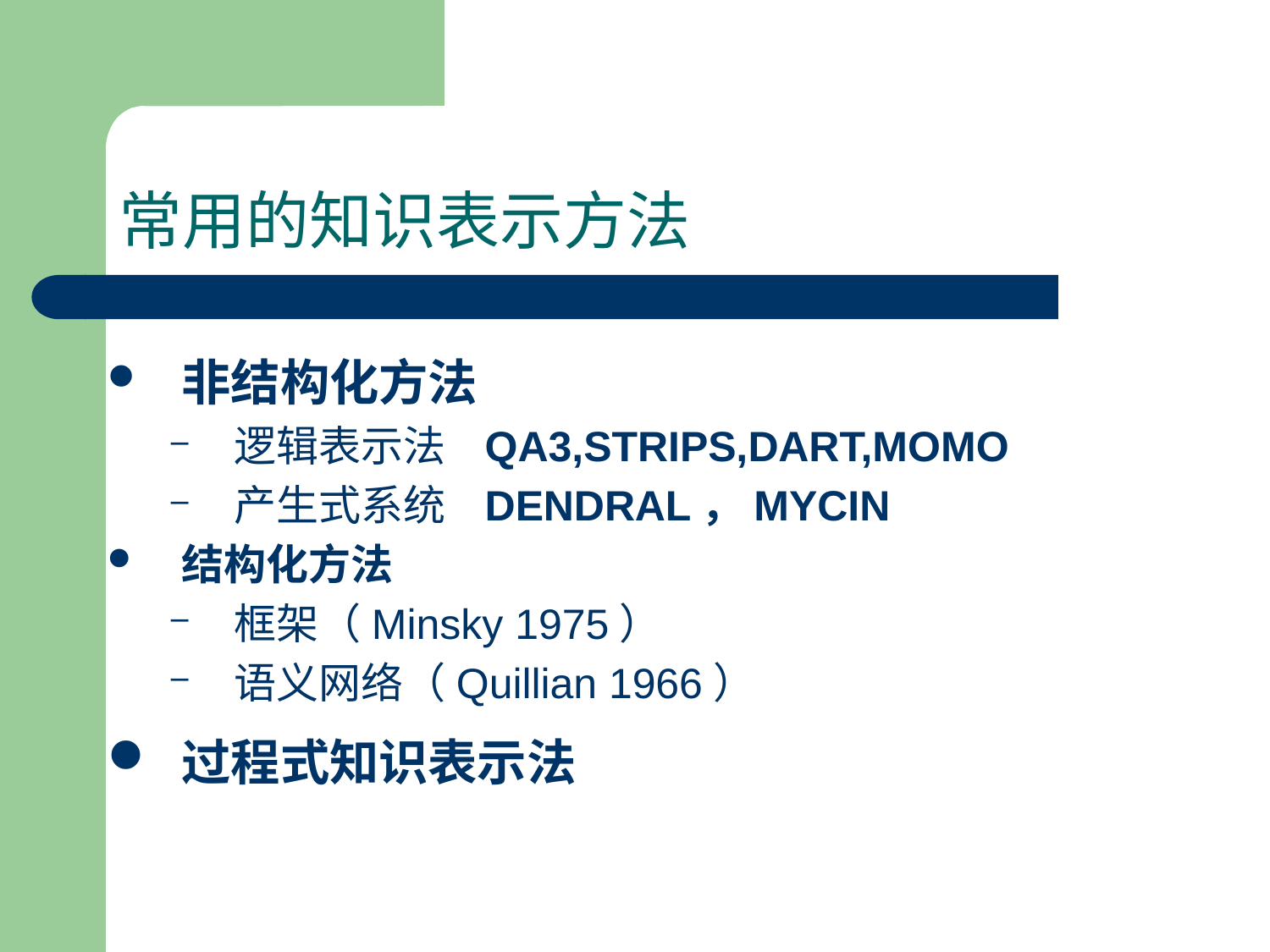

# 常用的知识表示方法

非结构化方法
逻辑表示法   QA3,STRIPS,DART,MOMO
产生式系统   DENDRAL，MYCIN
结构化方法
框架（Minsky 1975）
语义网络（Quillian 1966）
过程式知识表示法
2